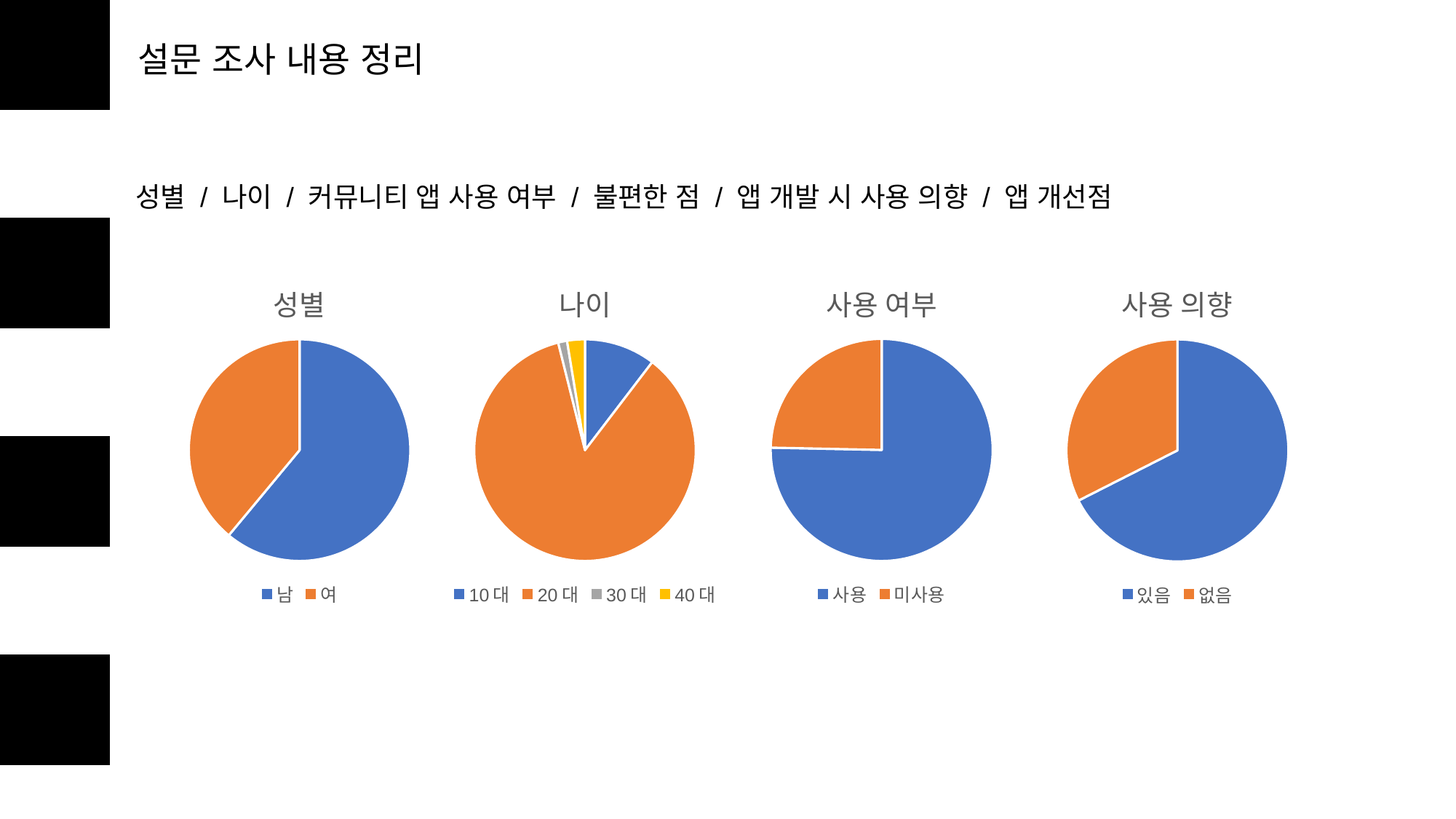

설문 조사 내용 정리
성별 / 나이 / 커뮤니티 앱 사용 여부 / 불편한 점 / 앱 개발 시 사용 의향 / 앱 개선점

### Chart:

| Category | 사용 여부 |
|---|---|
| 사용 | 58.0 |
| 미사용 | 19.0 |

### Chart:

| Category | 성별 |
|---|---|
| 남 | 47.0 |
| 여 | 30.0 |

### Chart:

| Category | 나이 |
|---|---|
| 10대 | 8.0 |
| 20대 | 66.0 |
| 30대 | 1.0 |
| 40대 | 2.0 |

### Chart:

| Category | 사용 의향 |
|---|---|
| 있음 | 52.0 |
| 없음 | 25.0 |